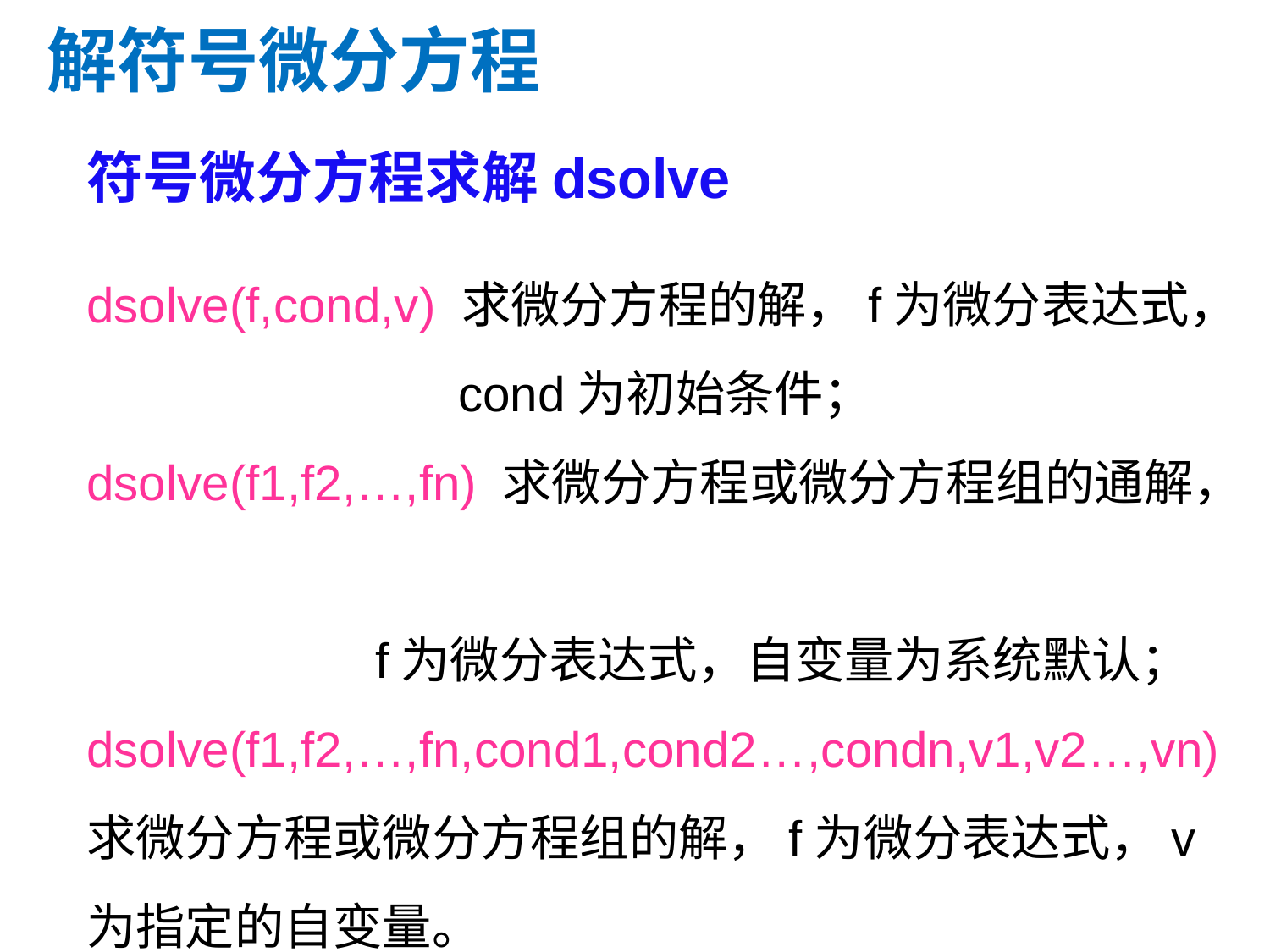

解符号微分方程
符号微分方程求解dsolve

dsolve(f,cond,v) 求微分方程的解，f为微分表达式，
                           cond为初始条件；
dsolve(f1,f2,…,fn) 求微分方程或微分方程组的通解，
                     f为微分表达式，自变量为系统默认；
dsolve(f1,f2,…,fn,cond1,cond2…,condn,v1,v2…,vn)
求微分方程或微分方程组的解，f为微分表达式，v
为指定的自变量。